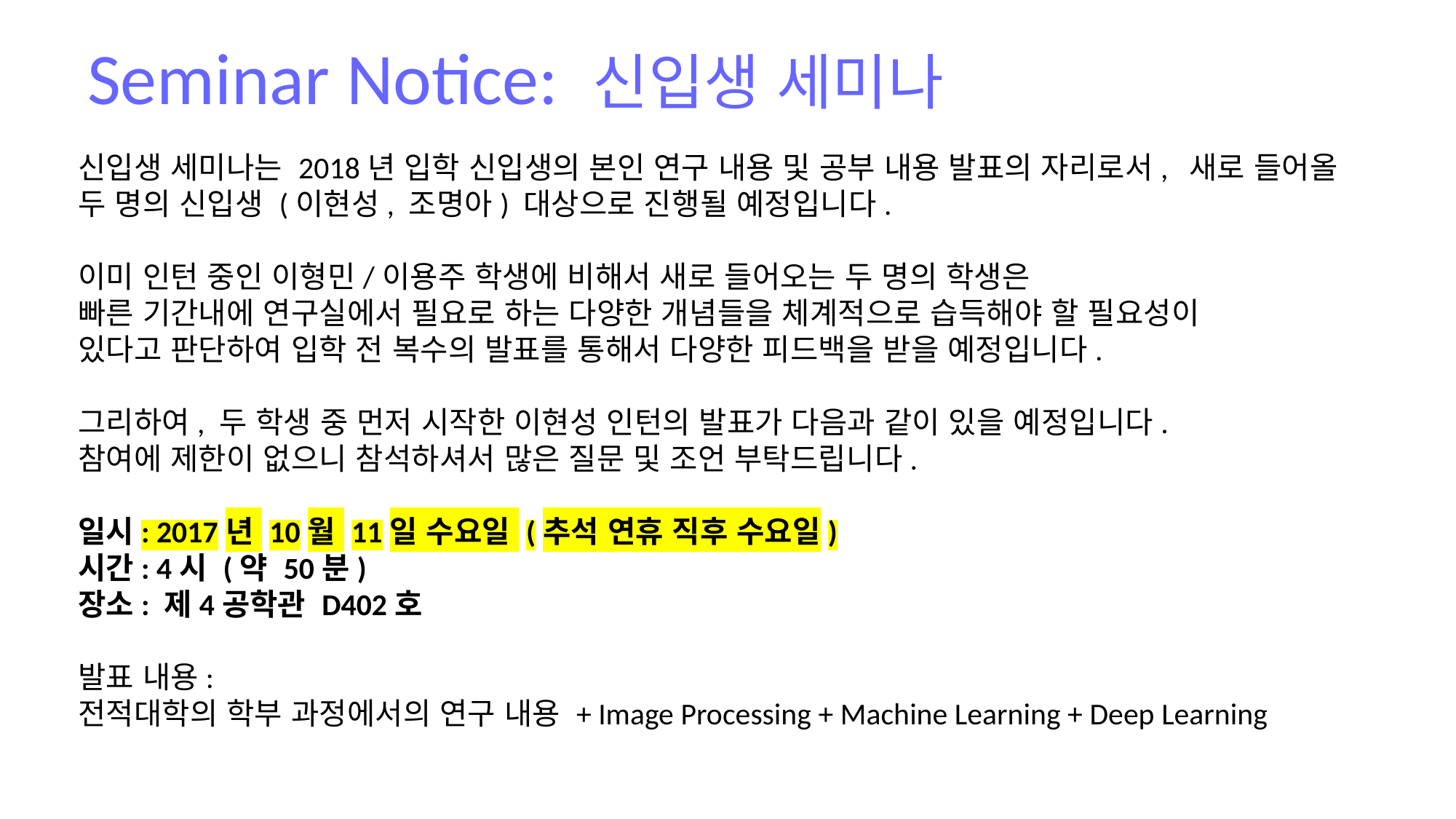

Seminar Notice: 신입생 세미나
신입생 세미나는 2018년 입학 신입생의 본인 연구 내용 및 공부 내용 발표의 자리로서,  새로 들어올 두 명의 신입생 (이현성, 조명아) 대상으로 진행될 예정입니다.

이미 인턴 중인 이형민/이용주 학생에 비해서 새로 들어오는 두 명의 학생은
빠른 기간내에 연구실에서 필요로 하는 다양한 개념들을 체계적으로 습득해야 할 필요성이
있다고 판단하여 입학 전 복수의 발표를 통해서 다양한 피드백을 받을 예정입니다.

그리하여, 두 학생 중 먼저 시작한 이현성 인턴의 발표가 다음과 같이 있을 예정입니다.
참여에 제한이 없으니 참석하셔서 많은 질문 및 조언 부탁드립니다.

일시: 2017년 10월 11일 수요일 (추석 연휴 직후 수요일)
시간: 4시 (약 50분)
장소: 제4공학관 D402호

발표 내용:
전적대학의 학부 과정에서의 연구 내용 + Image Processing + Machine Learning + Deep Learning